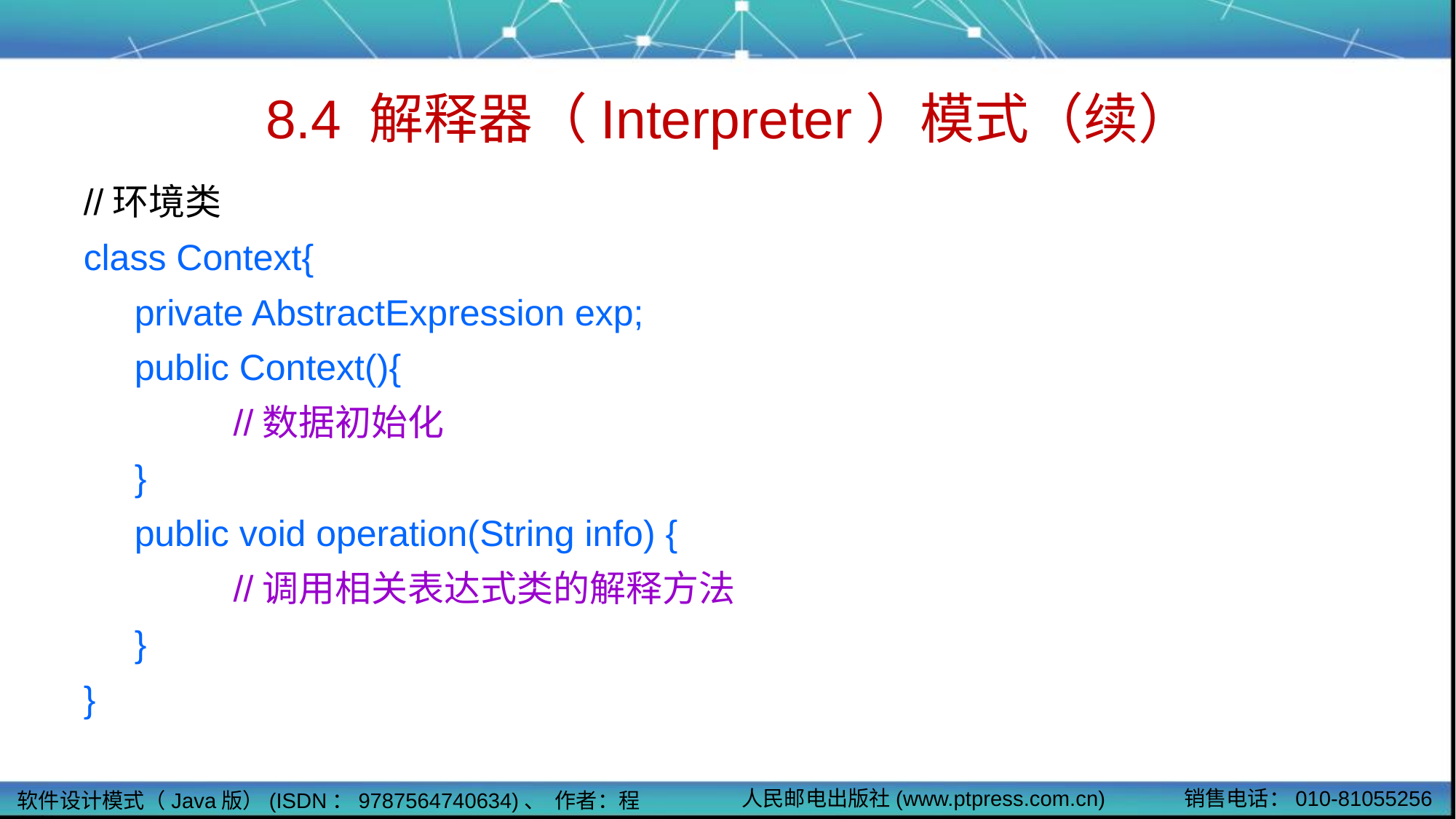

# 8.4 解释器（Interpreter）模式（续）
//环境类
class Context{
     private AbstractExpression exp;
     public Context(){
    	    //数据初始化
     }
     public void operation(String info) {
    	    //调用相关表达式类的解释方法
     }
}
人民邮电出版社(www.ptpress.com.cn)
销售电话：010-81055256
软件设计模式（Java版）(ISDN：9787564740634)、  作者：程细柱